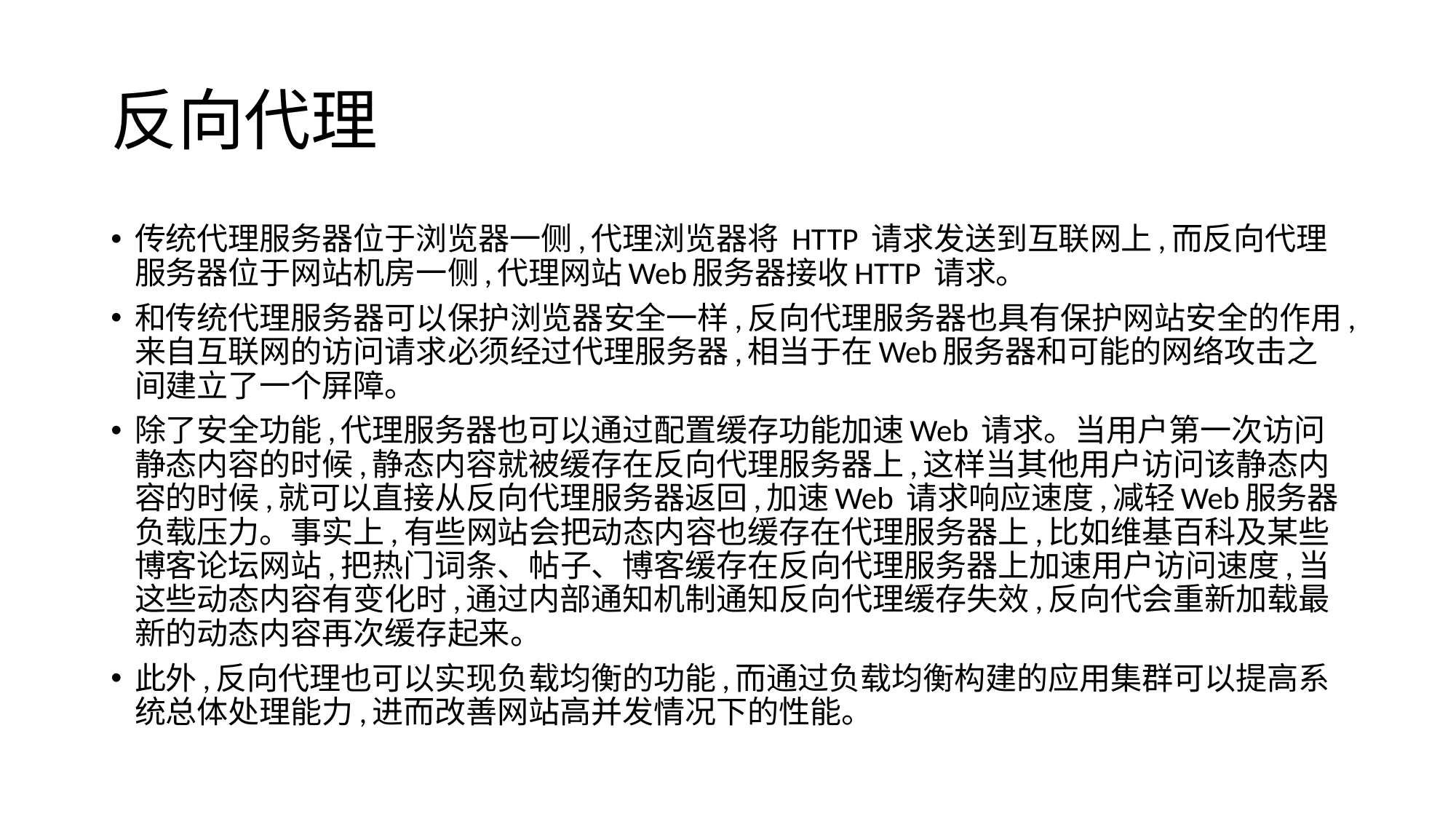

# 反向代理
传统代理服务器位于浏览器一侧,代理浏览器将 HTTP 请求发送到互联网上,而反向代理服务器位于网站机房一侧,代理网站Web服务器接收HTTP 请求。
和传统代理服务器可以保护浏览器安全一样,反向代理服务器也具有保护网站安全的作用,来自互联网的访问请求必须经过代理服务器,相当于在Web服务器和可能的网络攻击之间建立了一个屏障。
除了安全功能,代理服务器也可以通过配置缓存功能加速Web 请求。当用户第一次访问静态内容的时候,静态内容就被缓存在反向代理服务器上,这样当其他用户访问该静态内容的时候,就可以直接从反向代理服务器返回,加速Web 请求响应速度,减轻Web服务器负载压力。事实上,有些网站会把动态内容也缓存在代理服务器上,比如维基百科及某些博客论坛网站,把热门词条、帖子、博客缓存在反向代理服务器上加速用户访问速度,当这些动态内容有变化时,通过内部通知机制通知反向代理缓存失效,反向代会重新加载最新的动态内容再次缓存起来。
此外,反向代理也可以实现负载均衡的功能,而通过负载均衡构建的应用集群可以提高系统总体处理能力,进而改善网站高并发情况下的性能。